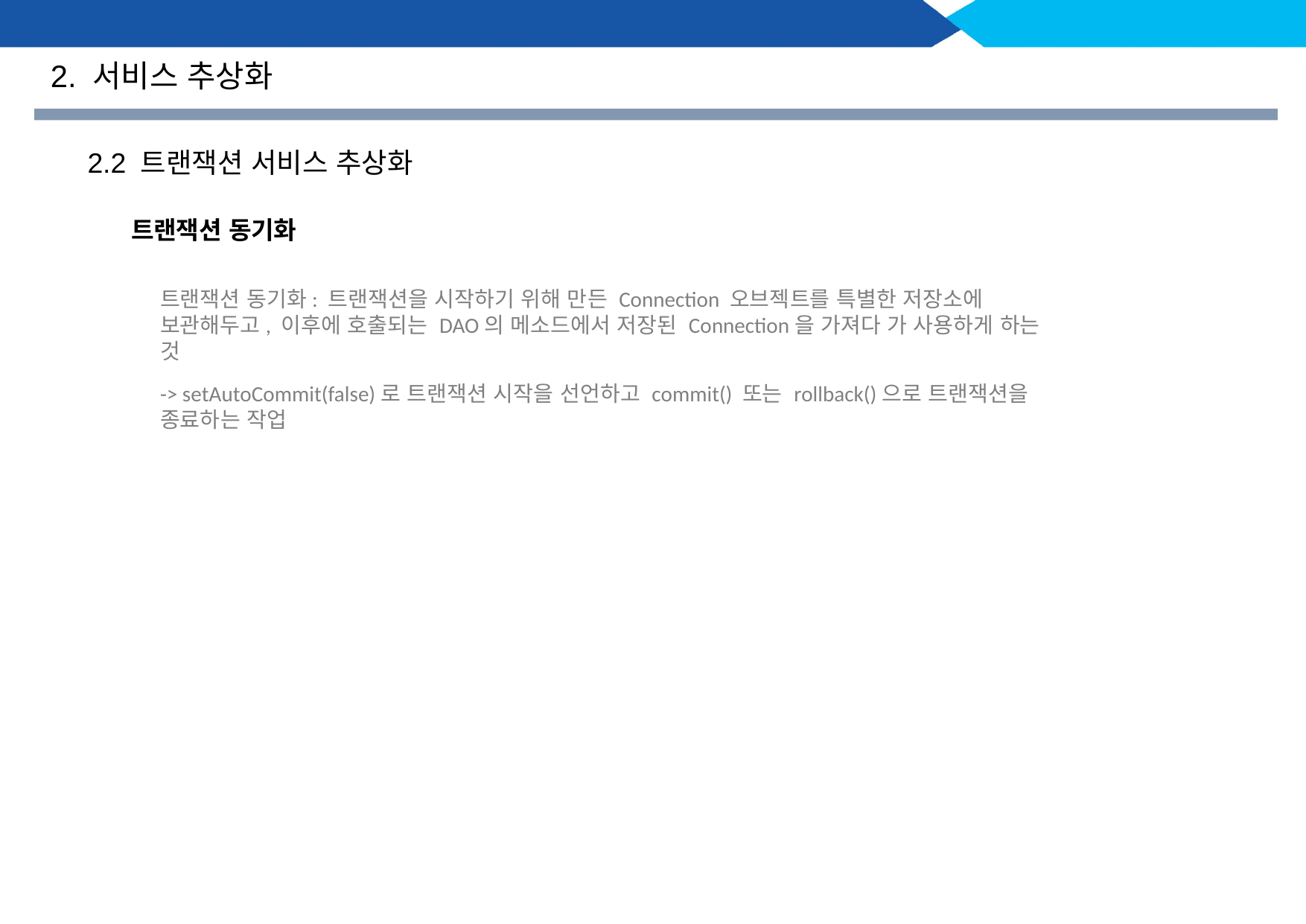

2. 서비스 추상화
2.2 트랜잭션 서비스 추상화
트랜잭션 동기화
트랜잭션 동기화: 트랜잭션을 시작하기 위해 만든 Connection 오브젝트를 특별한 저장소에 보관해두고, 이후에 호출되는 DAO의 메소드에서 저장된 Connection을 가져다 가 사용하게 하는 것
-> setAutoCommit(false)로 트랜잭션 시작을 선언하고 commit() 또는 rollback()으로 트랜잭션을 종료하는 작업